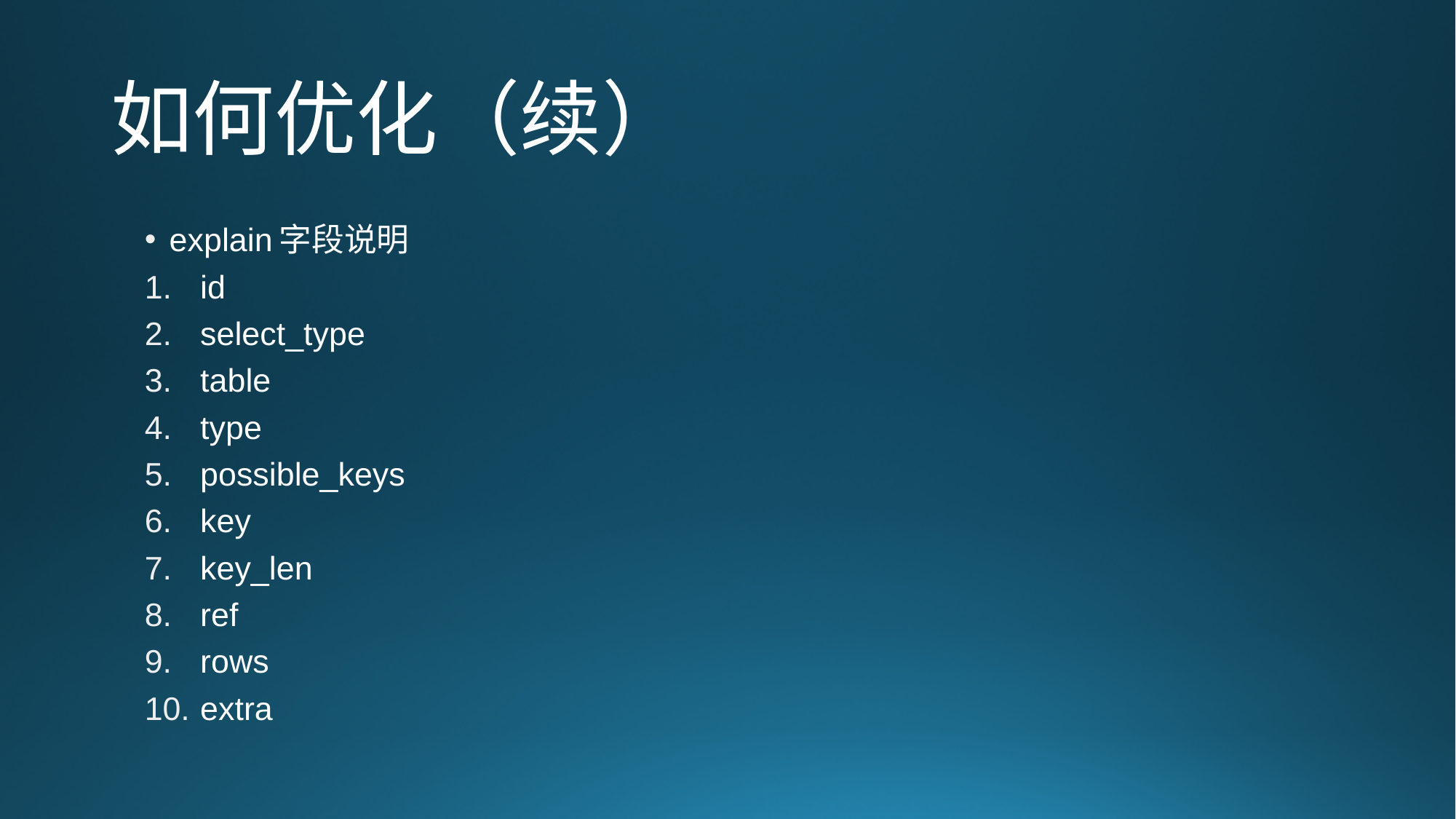

# 如何优化（续）
explain字段说明
id
select_type
table
type
possible_keys
key
key_len
ref
rows
extra